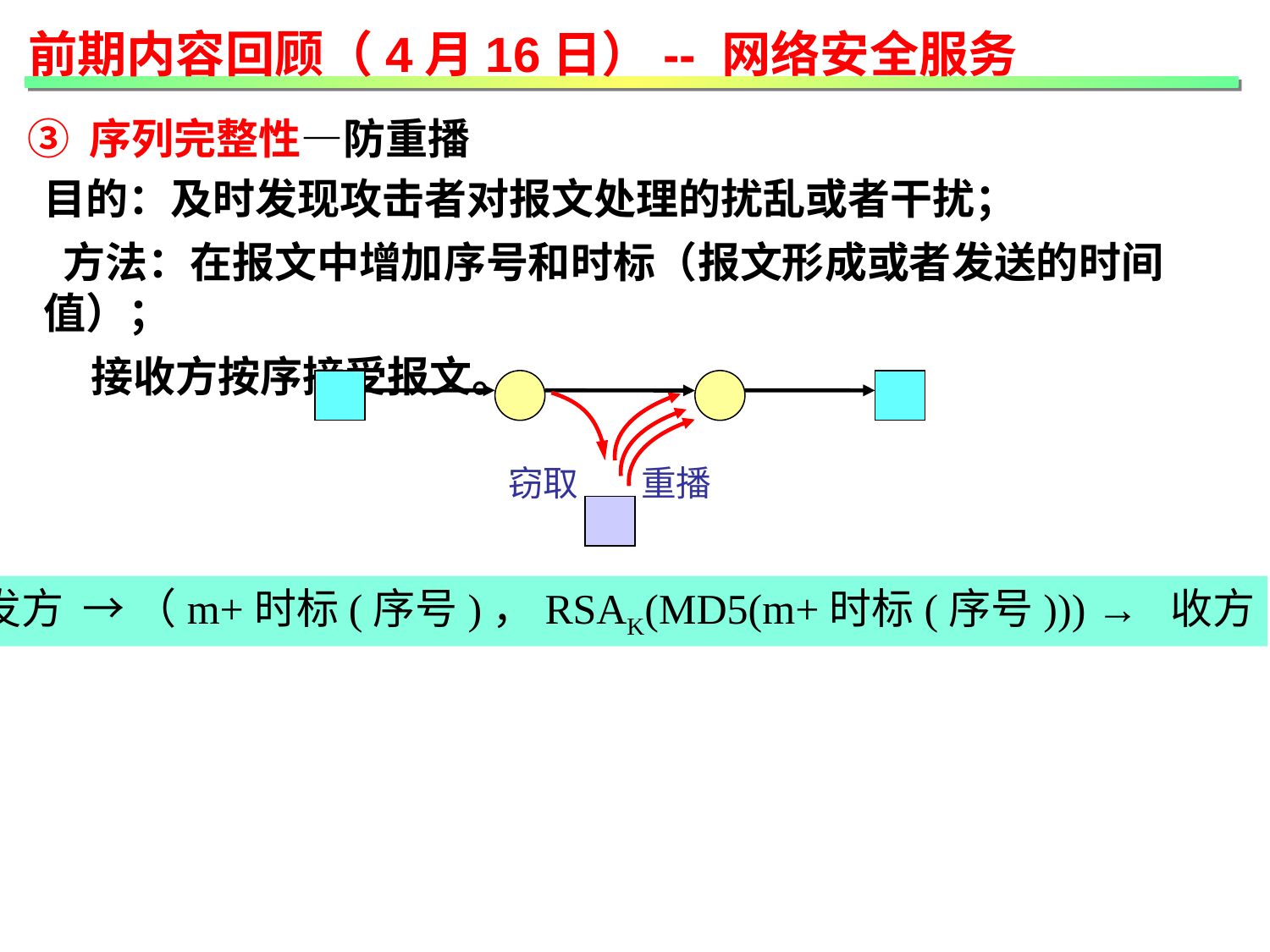

前期内容回顾（4月16日）-- 网络安全服务

③ 序列完整性—防重播
目的：及时发现攻击者对报文处理的扰乱或者干扰；
 方法：在报文中增加序号和时标（报文形成或者发送的时间值）；
    接收方按序接受报文。

窃取
重播

发方  → （m+时标(序号)，RSAK(MD5(m+时标(序号))) →  收方